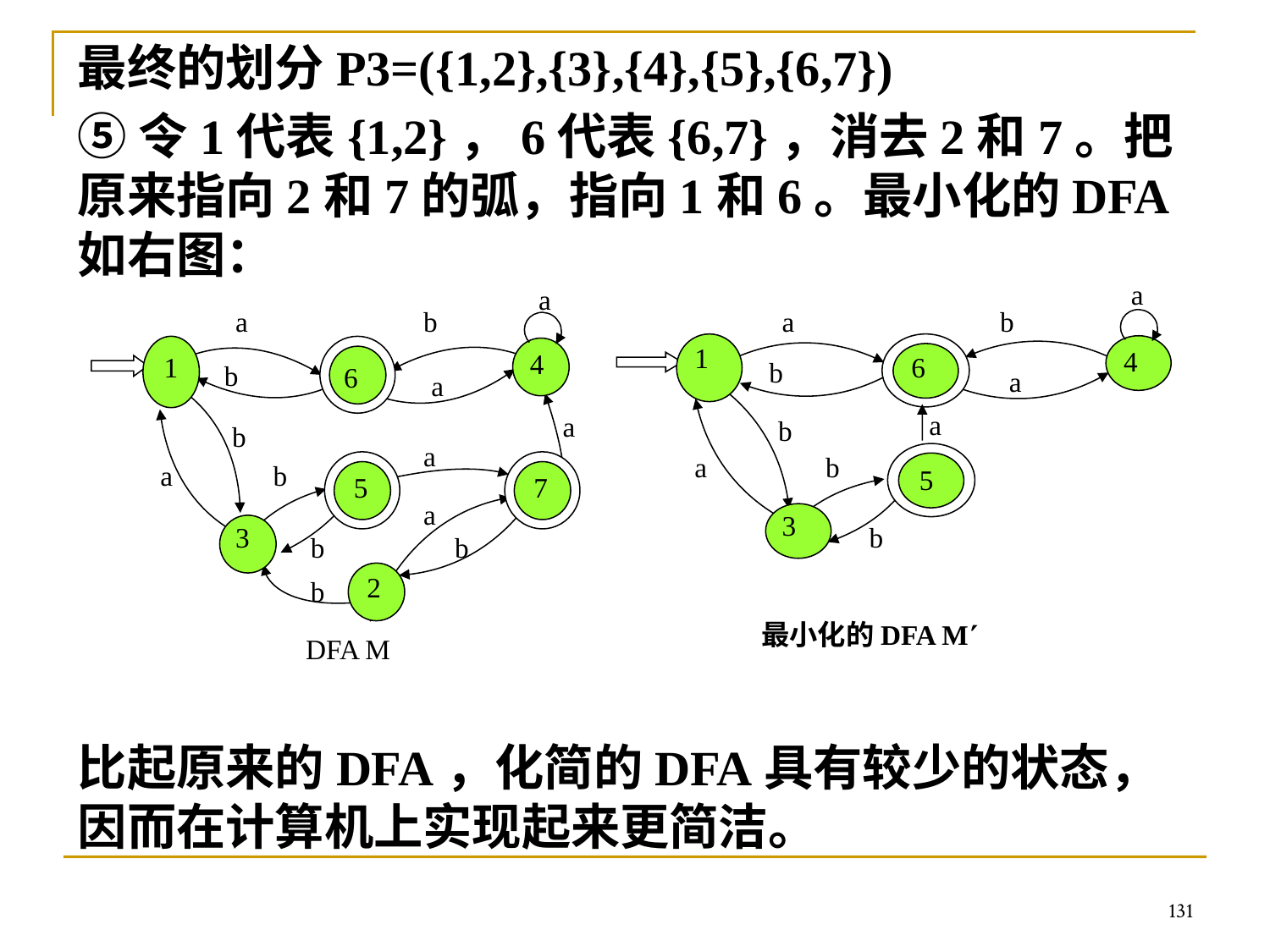

最终的划分P3=({1,2},{3},{4},{5},{6,7})
⑤令1代表{1,2}，6代表{6,7}，消去2和7。把原来指向2和7的弧，指向1和6。最小化的DFA 如右图：

比起原来的DFA，化简的DFA具有较少的状态，因而在计算机上实现起来更简洁。

a
a
b

4
1

b
6

a

a

b

a
a
b

5

7

a

3

b
b

2

b
  DFA M

a
a
b

1

4

6

b

a

a

b
a
b

5

3

b
     最小化的DFA M′

131